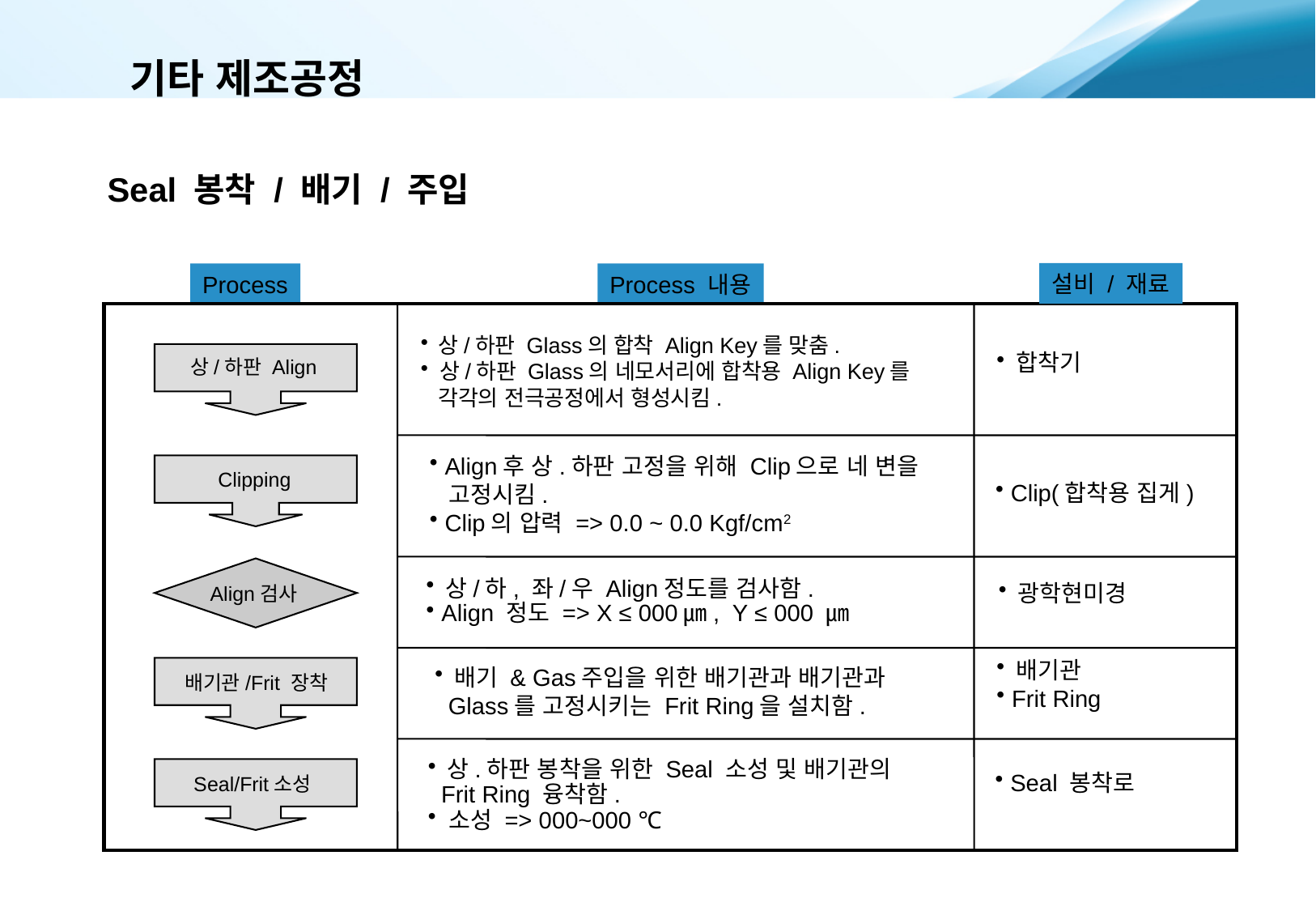

# 기타 제조공정
Seal 봉착 / 배기 / 주입
설비 / 재료
Process
Process 내용

 상/하판 Glass의 합착 Align Key를 맞춤.
 상/하판 Glass의 네모서리에 합착용 Align Key를
  각각의 전극공정에서 형성시킴.
 합착기

상/하판 Align

 Align후 상.하판 고정을 위해 Clip으로 네 변을
  고정시킴.
 Clip의 압력 => 0.0 ~ 0.0 Kgf/cm2

Clipping
 Clip(합착용 집게)

Align검사
 상/하, 좌/우 Align정도를 검사함.
 Align 정도 => X ≤ 000㎛,  Y ≤ 000 ㎛
 광학현미경

 배기관
 Frit Ring
 배기 & Gas주입을 위한 배기관과 배기관과
  Glass를 고정시키는 Frit Ring을 설치함.

배기관/Frit 장착

 상.하판 봉착을 위한 Seal 소성 및 배기관의
  Frit Ring 융착함.
 소성 => 000~000 ℃

Seal/Frit소성
 Seal 봉착로